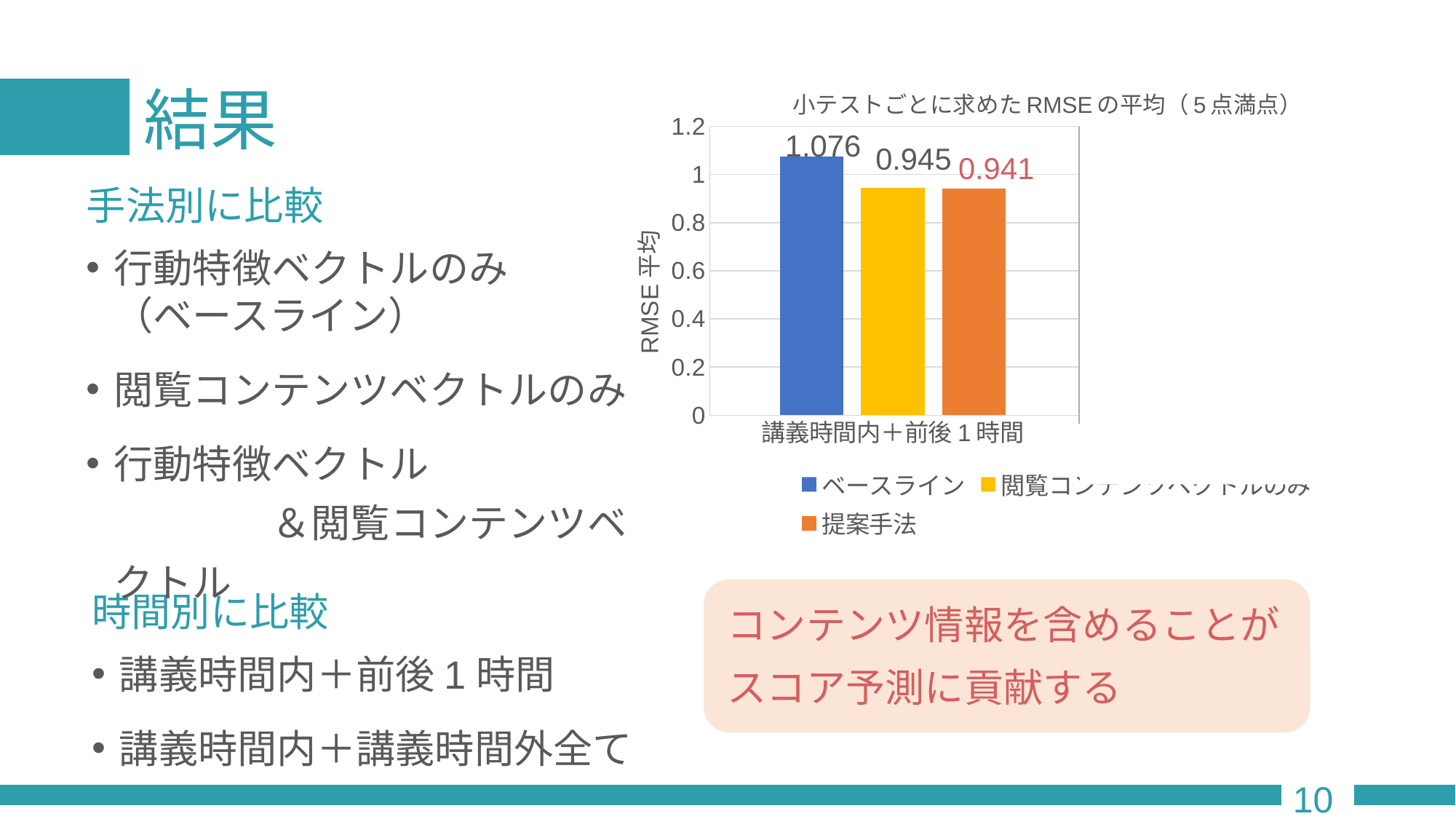

# 結果
小テストごとに求めたRMSEの平均（5点満点）

### Chart

| Category | ベースライン | 閲覧コンテンツベクトルのみ | 提案手法 |
|---|---|---|---|
| 講義時間内＋前後1時間 | 1.0758445729957544 | 0.9446397197887345 | 0.9405212039361721 |
| 講義時間外含む | 1.03866942496195 | 1.0250377588612414 | 1.0086029488724748 |
1.076
1.039
1.025

1.009
0.945
0.941
手法別に比較
行動特徴ベクトルのみ 　 （ベースライン）
閲覧コンテンツベクトルのみ
行動特徴ベクトル　　　　　　　　　＆閲覧コンテンツベクトル
RMSE平均

コンテンツ情報を含めることが
スコア予測に貢献する
時間別に比較
講義時間内＋前後1時間
講義時間内＋講義時間外全て
10